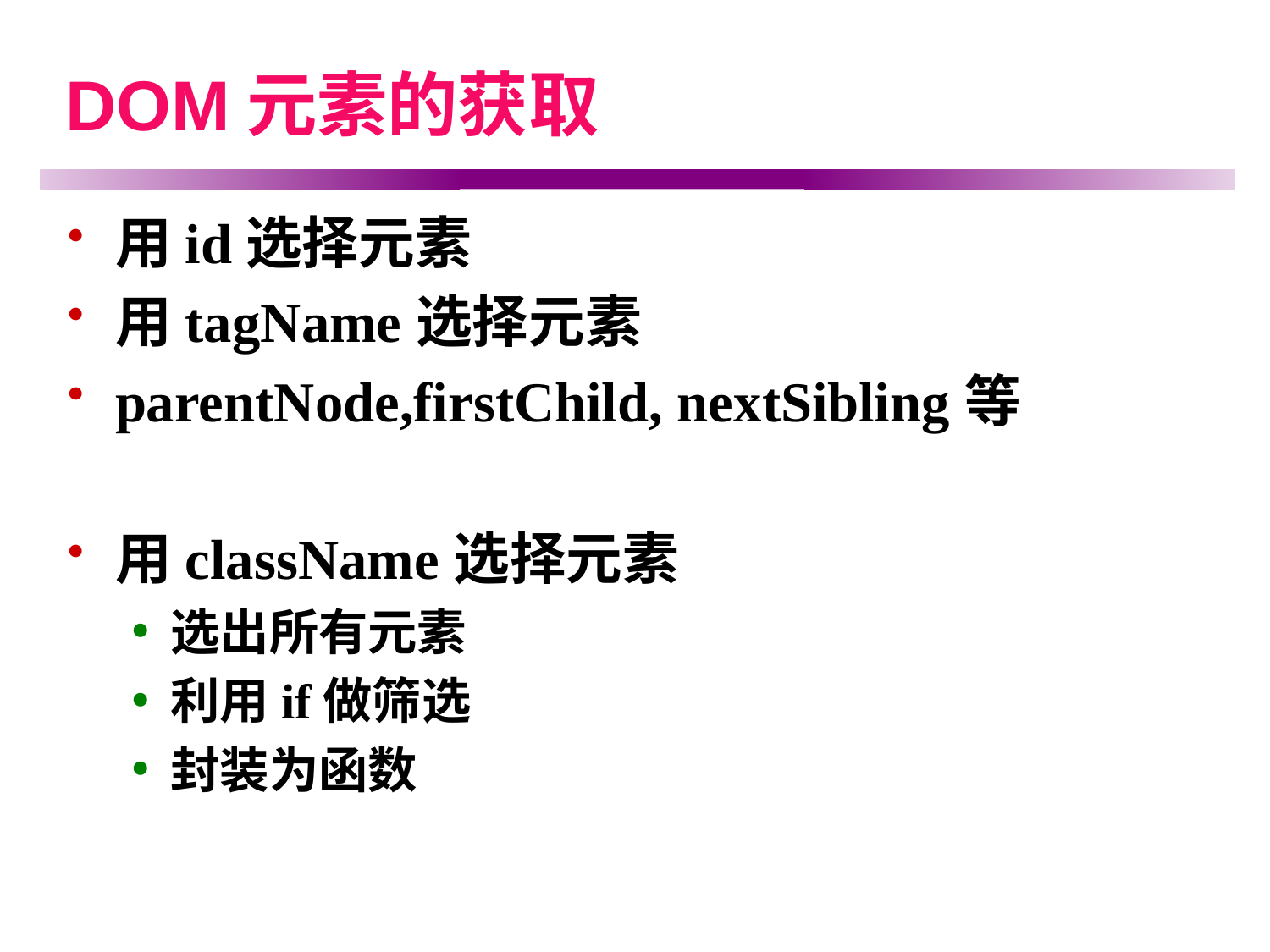

# DOM元素的获取
用id选择元素
用tagName选择元素
parentNode,firstChild, nextSibling等

用className选择元素
选出所有元素
利用if做筛选
封装为函数